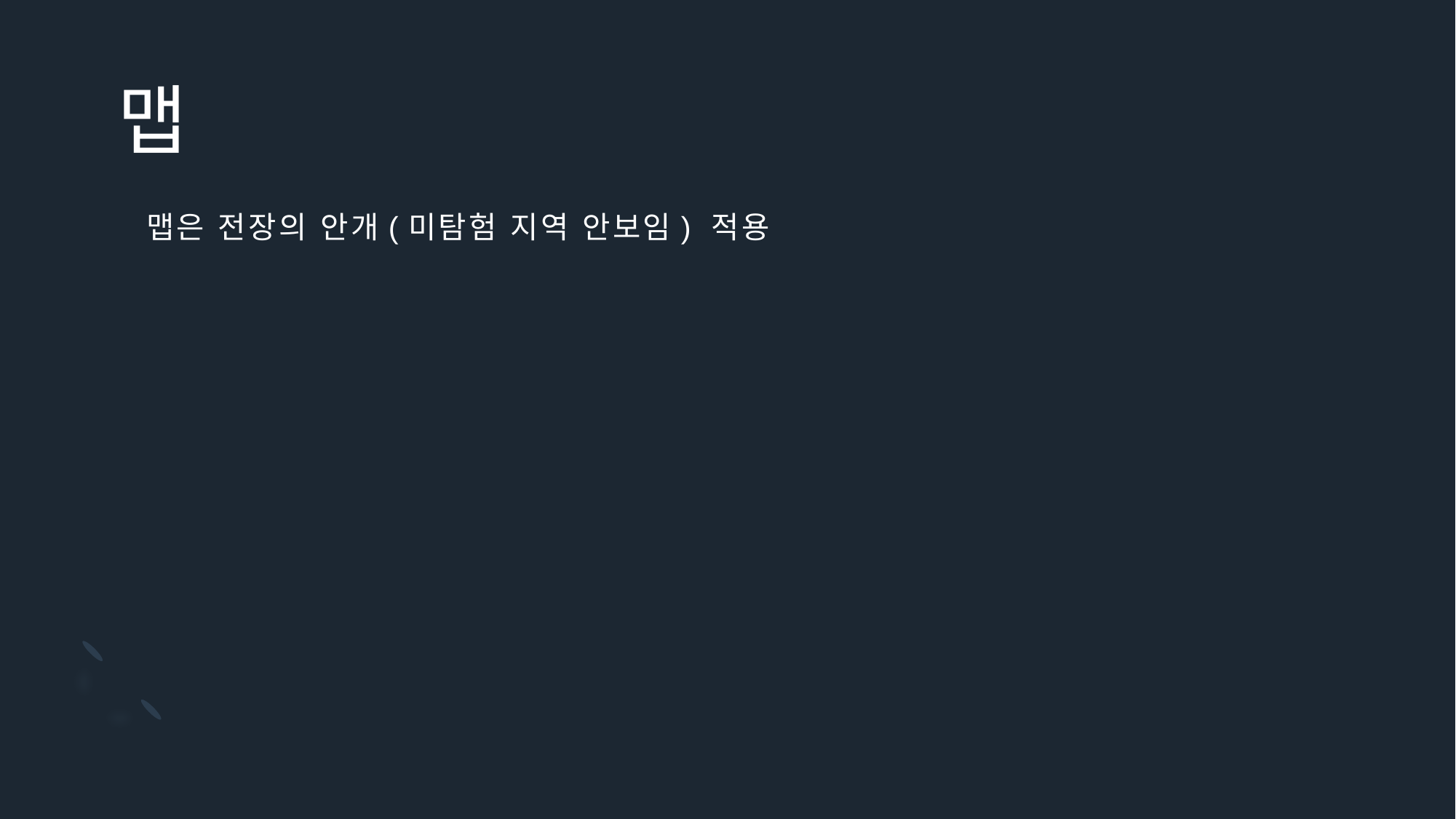

맵
# 맵은 전장의 안개(미탐험 지역 안보임) 적용